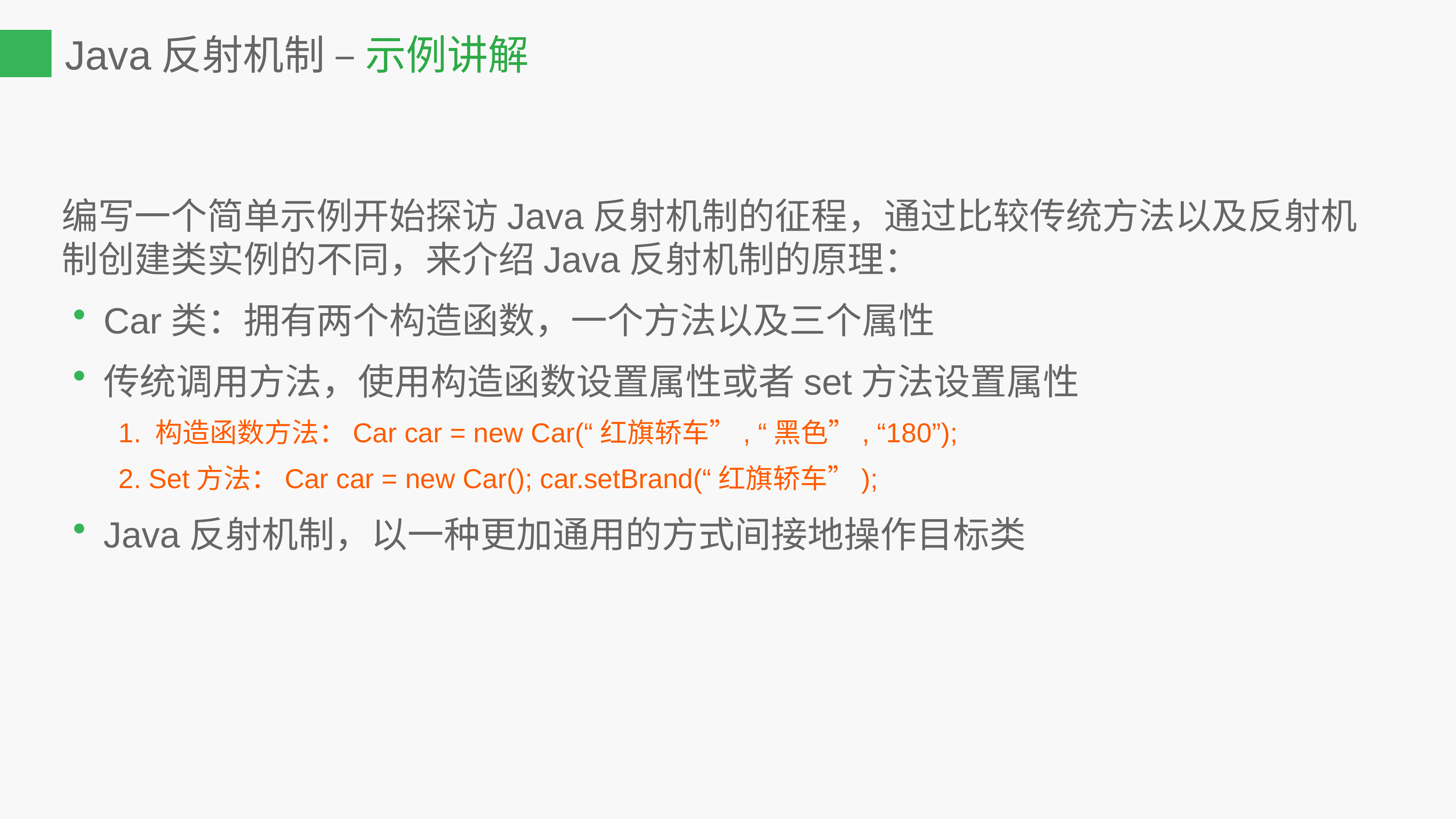

Java反射机制 – 示例讲解

编写一个简单示例开始探访Java反射机制的征程，通过比较传统方法以及反射机制创建类实例的不同，来介绍Java反射机制的原理：
Car类：拥有两个构造函数，一个方法以及三个属性
传统调用方法，使用构造函数设置属性或者set方法设置属性
      1. 构造函数方法：Car car = new Car(“红旗轿车”, “黑色”, “180”);
      2. Set方法：Car car = new Car(); car.setBrand(“红旗轿车”);
Java反射机制，以一种更加通用的方式间接地操作目标类